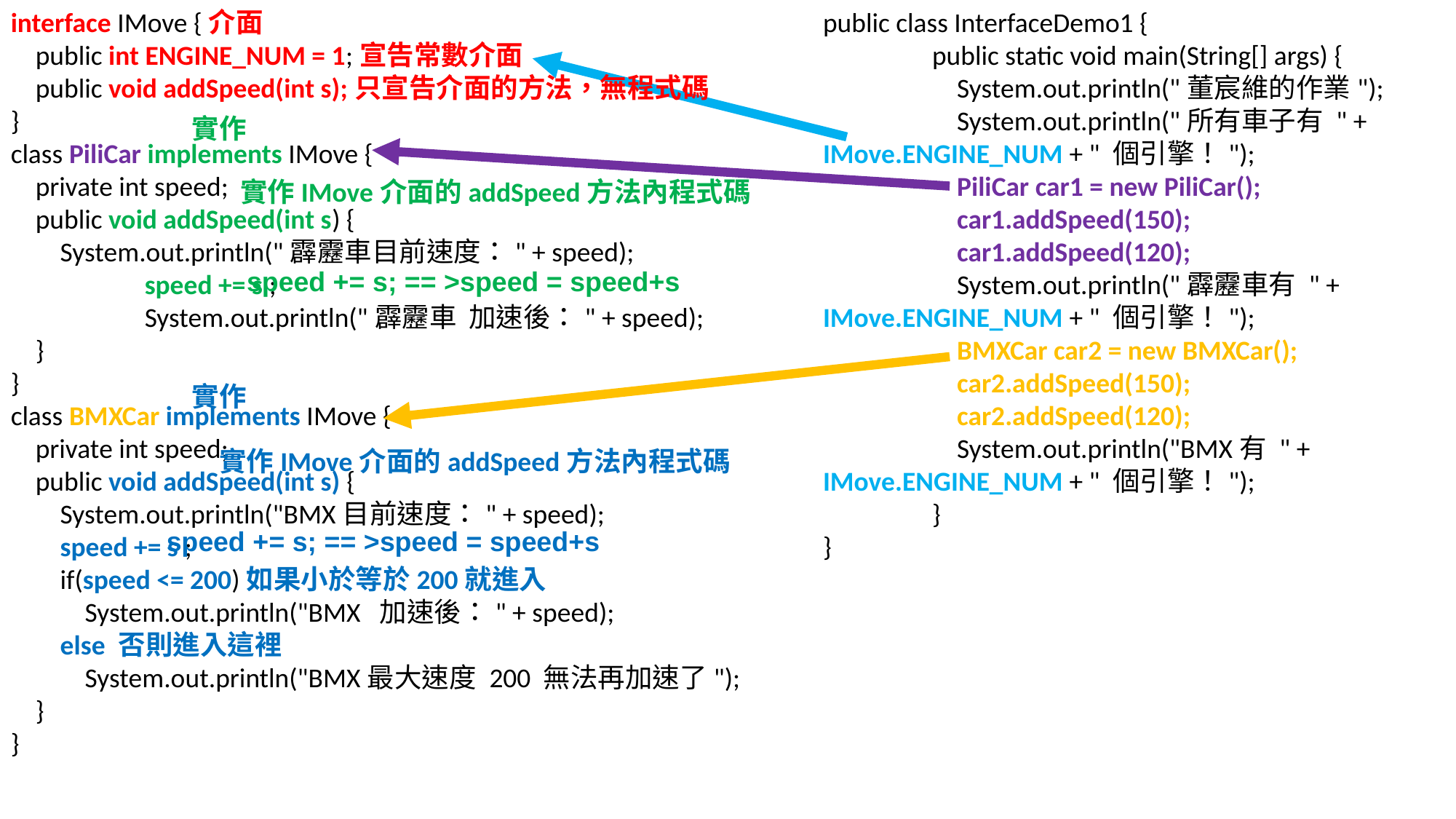

interface IMove {介面
    public int ENGINE_NUM = 1;宣告常數介面
    public void addSpeed(int s);只宣告介面的方法，無程式碼
}
class PiliCar implements IMove {
    private int speed;
    public void addSpeed(int s) {
        System.out.println("霹靂車目前速度：" + speed);
	    speed += s ;
	    System.out.println("霹靂車  加速後：" + speed);
    }
}
class BMXCar implements IMove {
    private int speed;
    public void addSpeed(int s) {
        System.out.println("BMX目前速度：" + speed);
        speed += s ;
        if(speed <= 200)如果小於等於200就進入
            System.out.println("BMX  加速後：" + speed);
        else 否則進入這裡
            System.out.println("BMX最大速度 200 無法再加速了");
    }
}
public class InterfaceDemo1 {
	public static void main(String[] args) {
	    System.out.println("董宸維的作業");
	    System.out.println("所有車子有 " + IMove.ENGINE_NUM + " 個引擎！");
	    PiliCar car1 = new PiliCar();
	    car1.addSpeed(150);
	    car1.addSpeed(120);
	    System.out.println("霹靂車有 " + IMove.ENGINE_NUM + " 個引擎！");
	    BMXCar car2 = new BMXCar();
	    car2.addSpeed(150);
	    car2.addSpeed(120);
	    System.out.println("BMX有 " + IMove.ENGINE_NUM + " 個引擎！");
	}
}
實作
實作IMove介面的addSpeed方法內程式碼
speed += s; == >speed = speed+s
實作
實作IMove介面的addSpeed方法內程式碼
speed += s; == >speed = speed+s